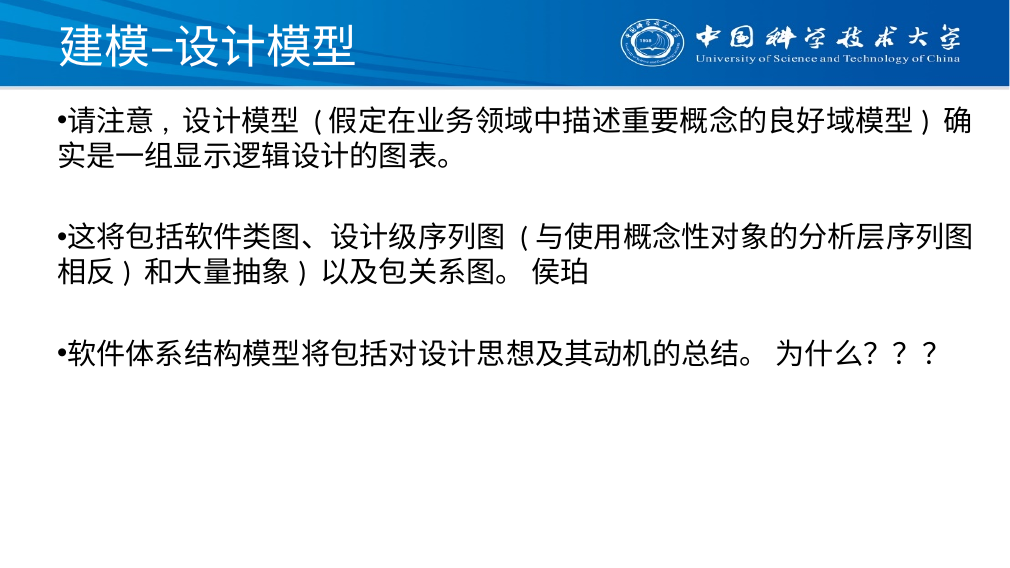

# 建模–设计模型
请注意, 设计模型 (假定在业务领域中描述重要概念的良好域模型) 确实是一组显示逻辑设计的图表。

这将包括软件类图、设计级序列图 (与使用概念性对象的分析层序列图相反) 和大量抽象) 以及包关系图。 侯珀

软件体系结构模型将包括对设计思想及其动机的总结。 为什么？？？